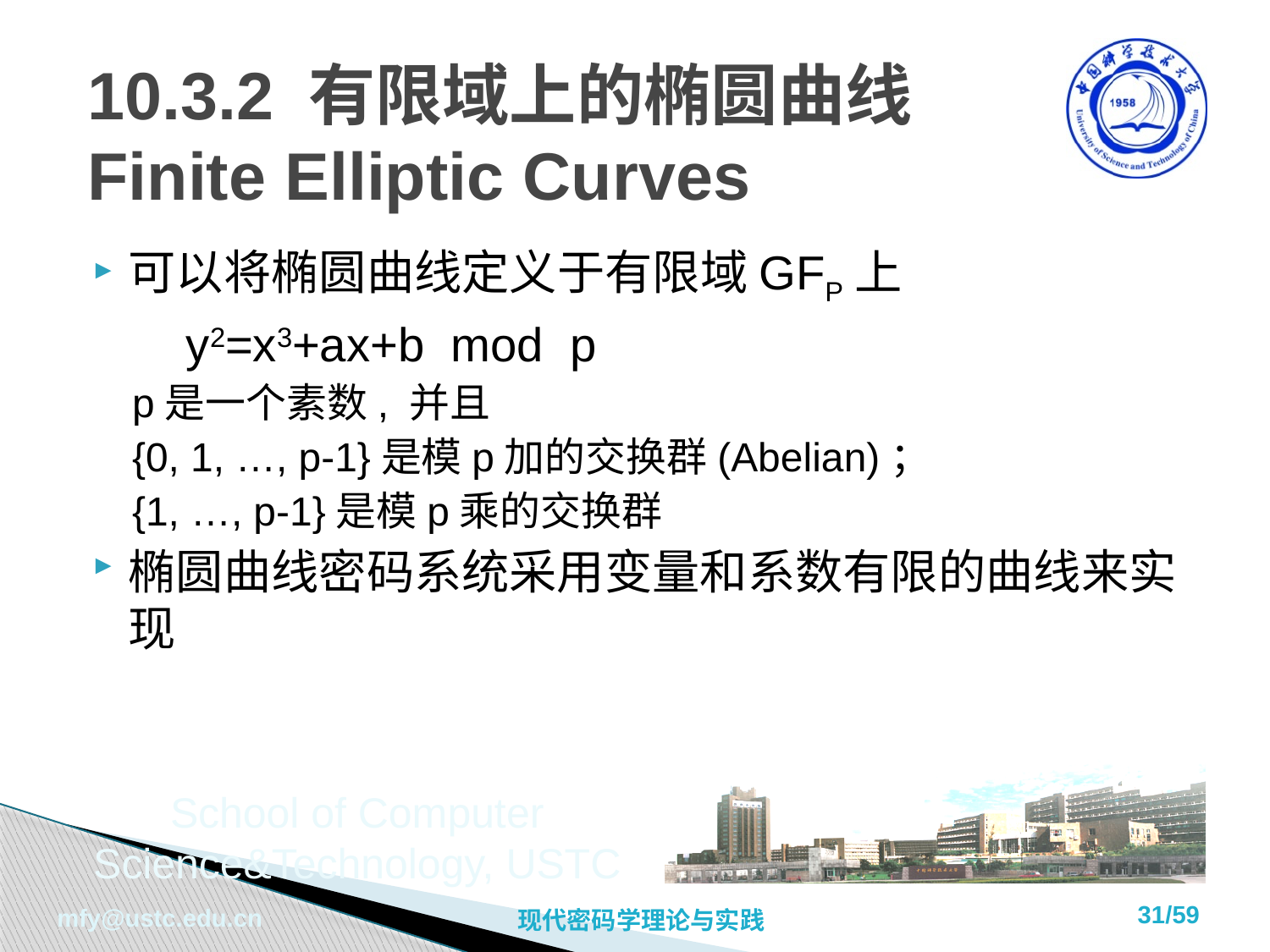

# 10.3.2 有限域上的椭圆曲线 Finite Elliptic Curves
可以将椭圆曲线定义于有限域GFP上
       y2=x3+ax+b  mod  p
p是一个素数, 并且
{0, 1, …, p-1}是模p加的交换群(Abelian)；
{1, …, p-1}是模p乘的交换群
椭圆曲线密码系统采用变量和系数有限的曲线来实现